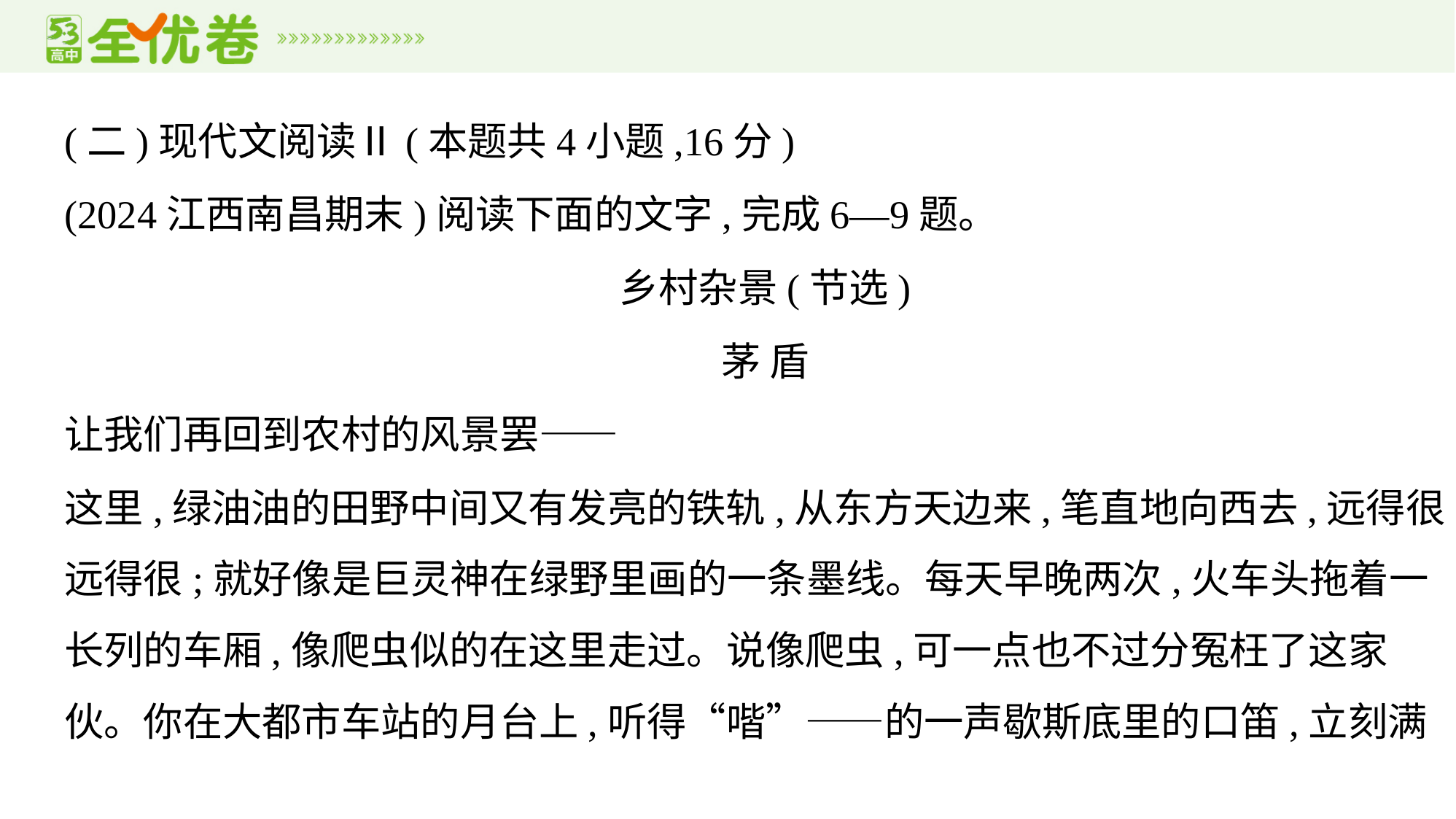

(二)现代文阅读Ⅱ(本题共4小题,16分)
(2024江西南昌期末)阅读下面的文字,完成6—9题。
乡村杂景(节选)
茅 盾
让我们再回到农村的风景罢——
这里,绿油油的田野中间又有发亮的铁轨,从东方天边来,笔直地向西去,远得很,
远得很;就好像是巨灵神在绿野里画的一条墨线。每天早晚两次,火车头拖着一
长列的车厢,像爬虫似的在这里走过。说像爬虫,可一点也不过分冤枉了这家
伙。你在大都市车站的月台上,听得“喈”——的一声歇斯底里的口笛,立刻满